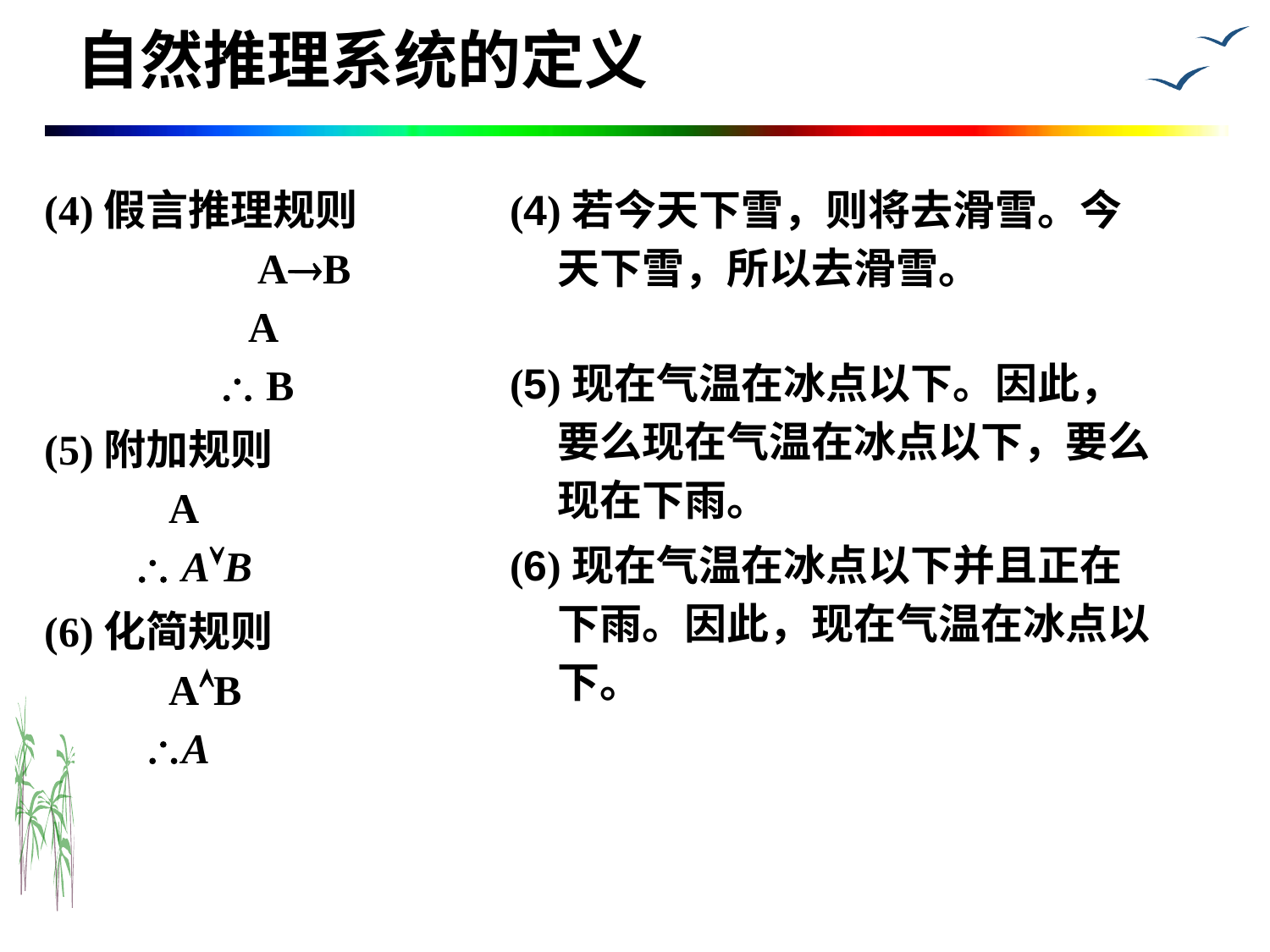

# 自然推理系统的定义
(4)假言推理规则
	   A→B
	   A
	∴ B
(5)附加规则
       A
    ∴ A∨B
(6)化简规则
       A∧B
     ∴A
(4)若今天下雪，则将去滑雪。今天下雪，所以去滑雪。
(5)现在气温在冰点以下。因此，要么现在气温在冰点以下，要么现在下雨。
(6)现在气温在冰点以下并且正在下雨。因此，现在气温在冰点以下。